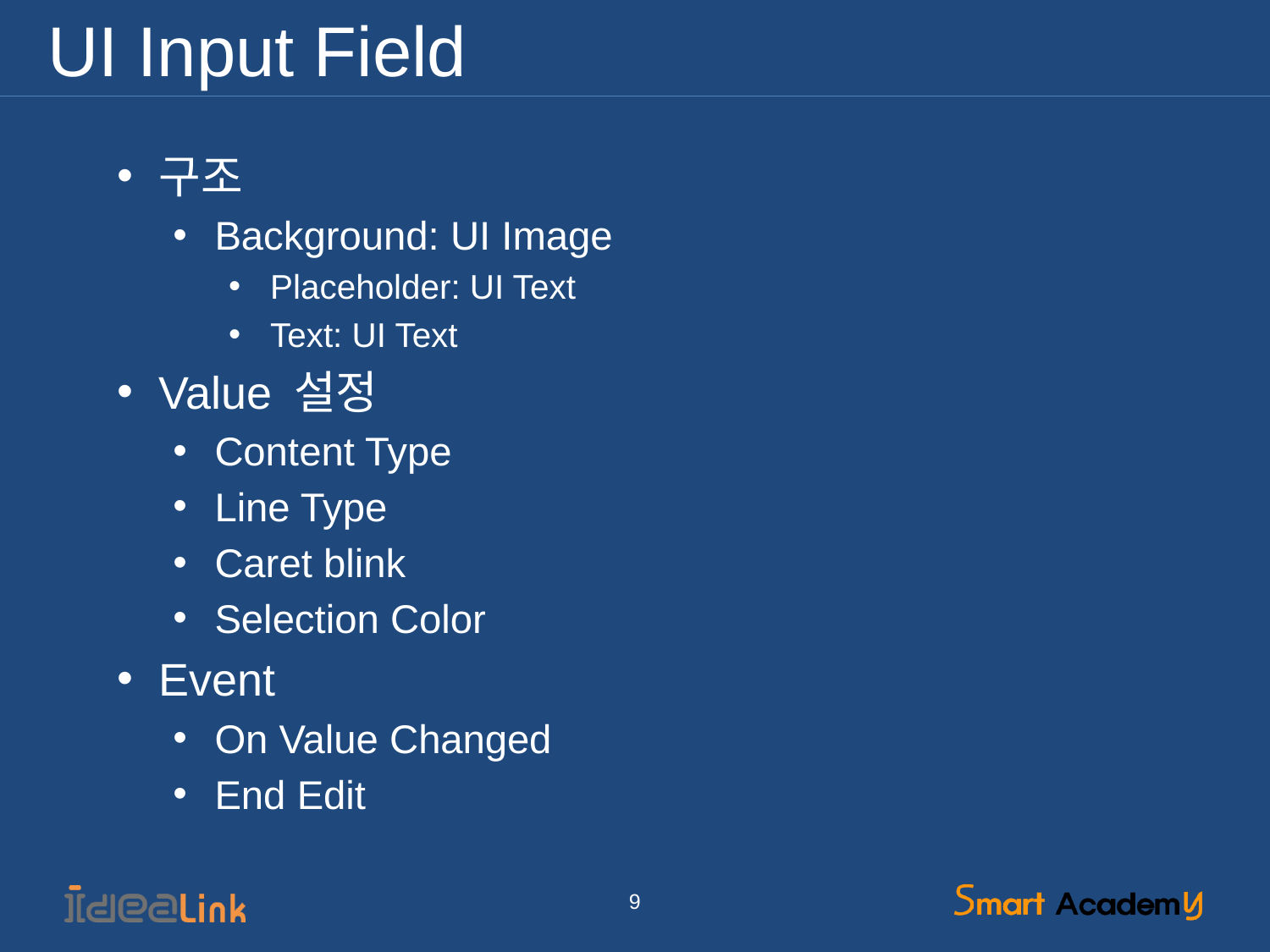

# UI Input Field
구조
Background: UI Image
Placeholder: UI Text
Text: UI Text
Value 설정
Content Type
Line Type
Caret blink
Selection Color
Event
On Value Changed
End Edit

9